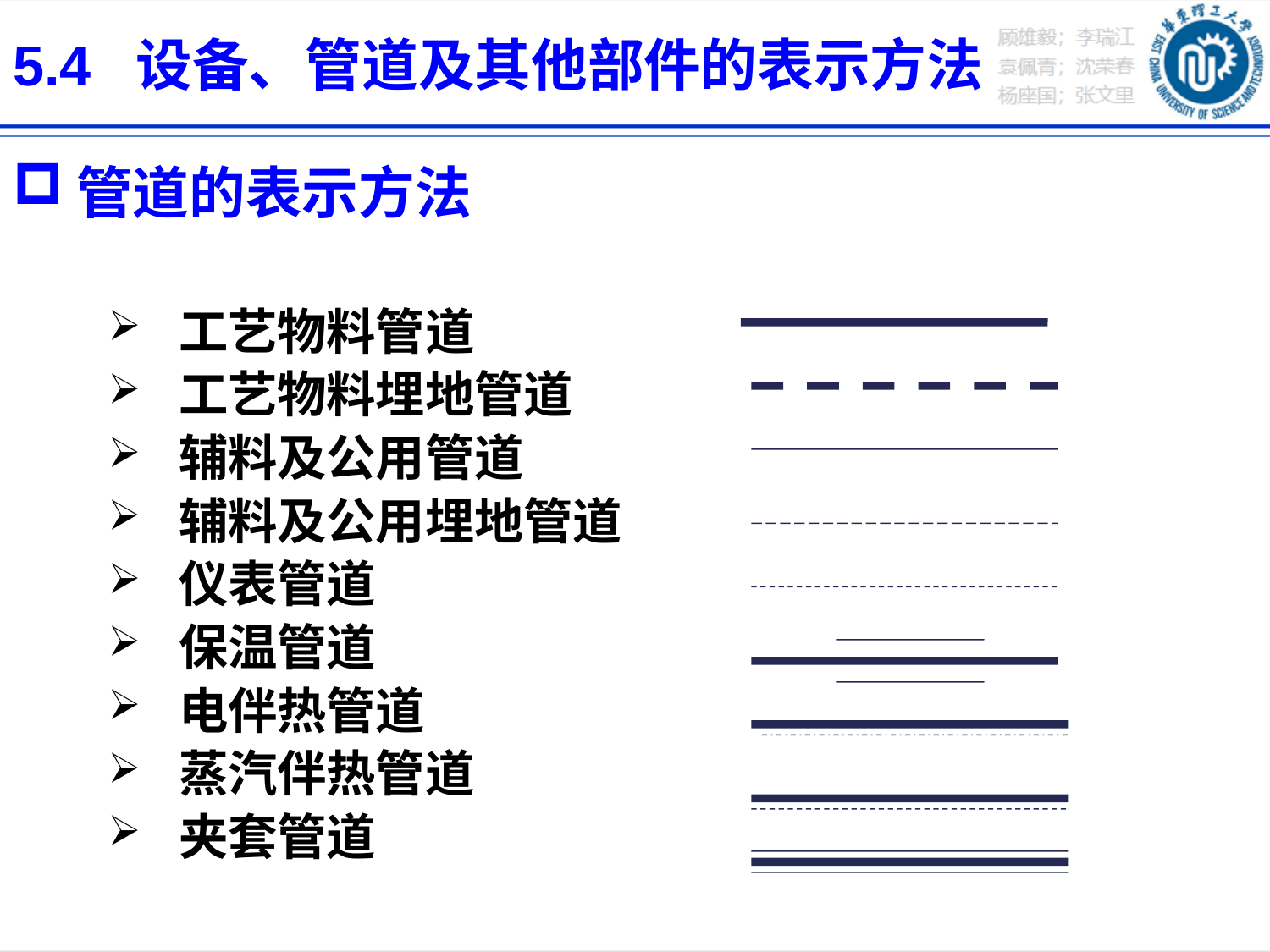

5.4  设备、管道及其他部件的表示方法
# 管道的表示方法

 工艺物料管道
 工艺物料埋地管道
 辅料及公用管道
 辅料及公用埋地管道
 仪表管道
 保温管道
 电伴热管道
 蒸汽伴热管道
 夹套管道